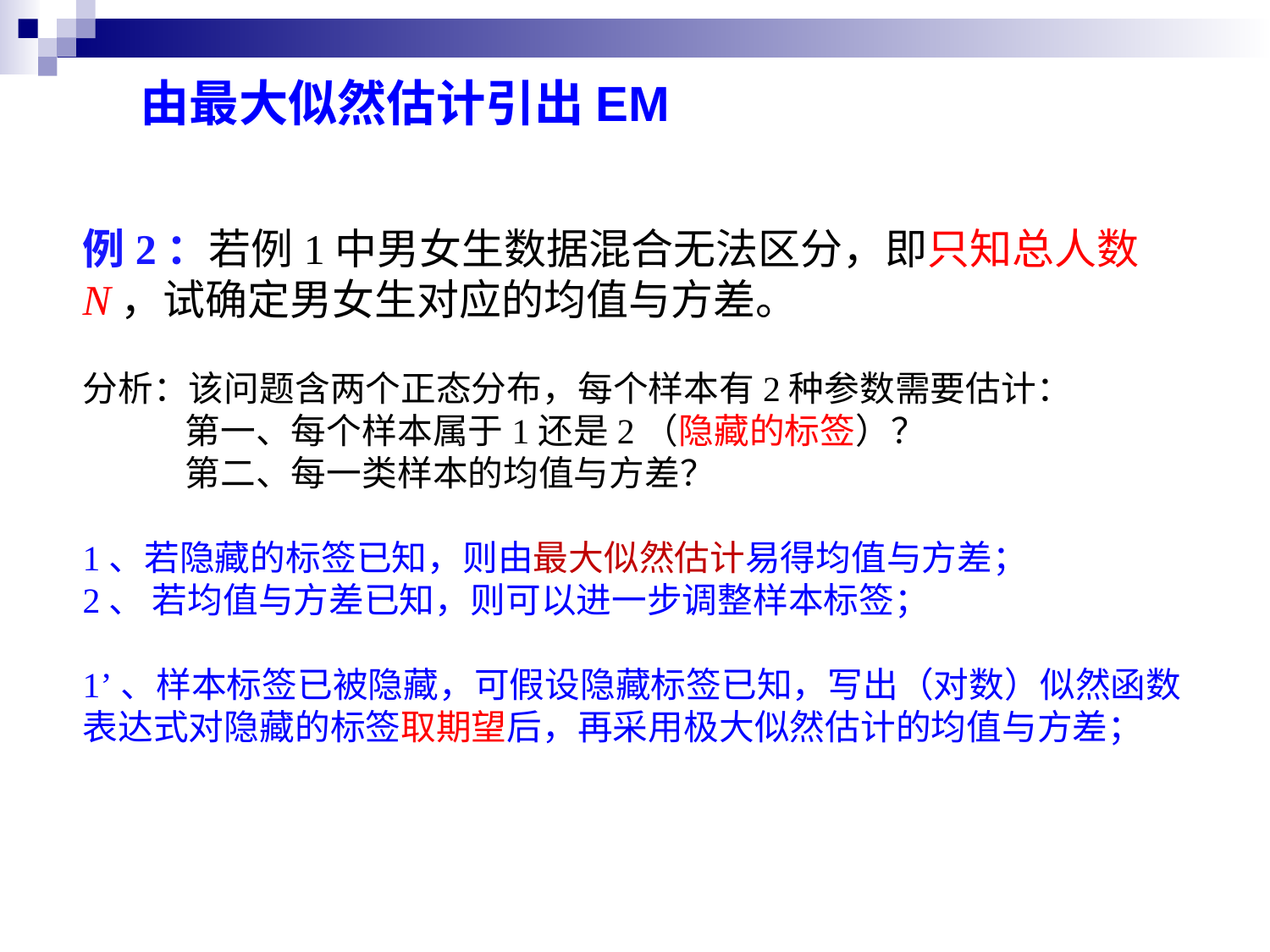

由最大似然估计引出EM
例2：若例1中男女生数据混合无法区分，即只知总人数N，试确定男女生对应的均值与方差。

分析：该问题含两个正态分布，每个样本有2种参数需要估计：
            第一、每个样本属于1还是2（隐藏的标签）？
            第二、每一类样本的均值与方差？

1、若隐藏的标签已知，则由最大似然估计易得均值与方差；
2、 若均值与方差已知，则可以进一步调整样本标签；

1’、样本标签已被隐藏，可假设隐藏标签已知，写出（对数）似然函数表达式对隐藏的标签取期望后，再采用极大似然估计的均值与方差；